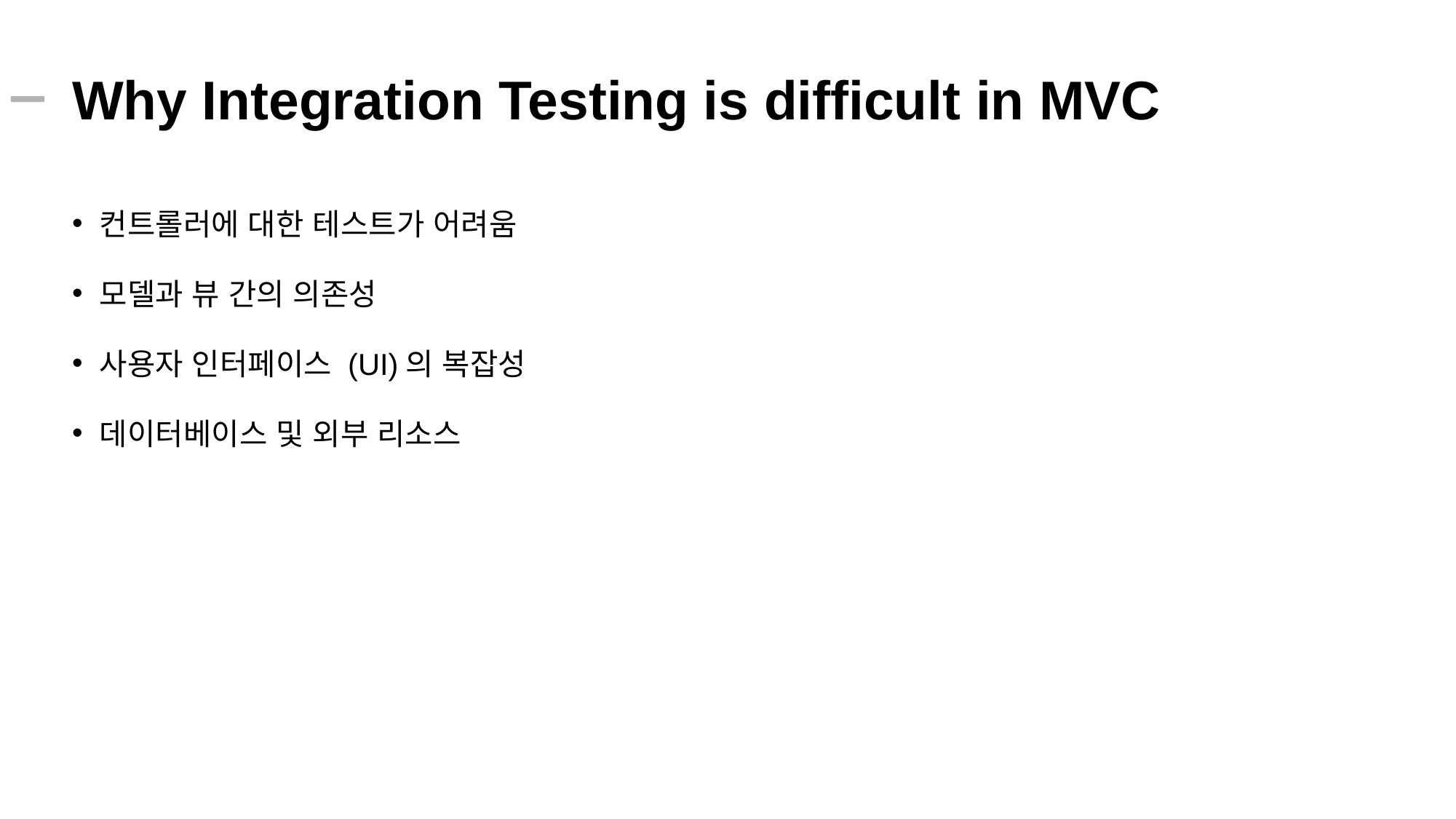

# Why Integration Testing is difficult in MVC

컨트롤러에 대한 테스트가 어려움
모델과 뷰 간의 의존성
사용자 인터페이스 (UI)의 복잡성
데이터베이스 및 외부 리소스